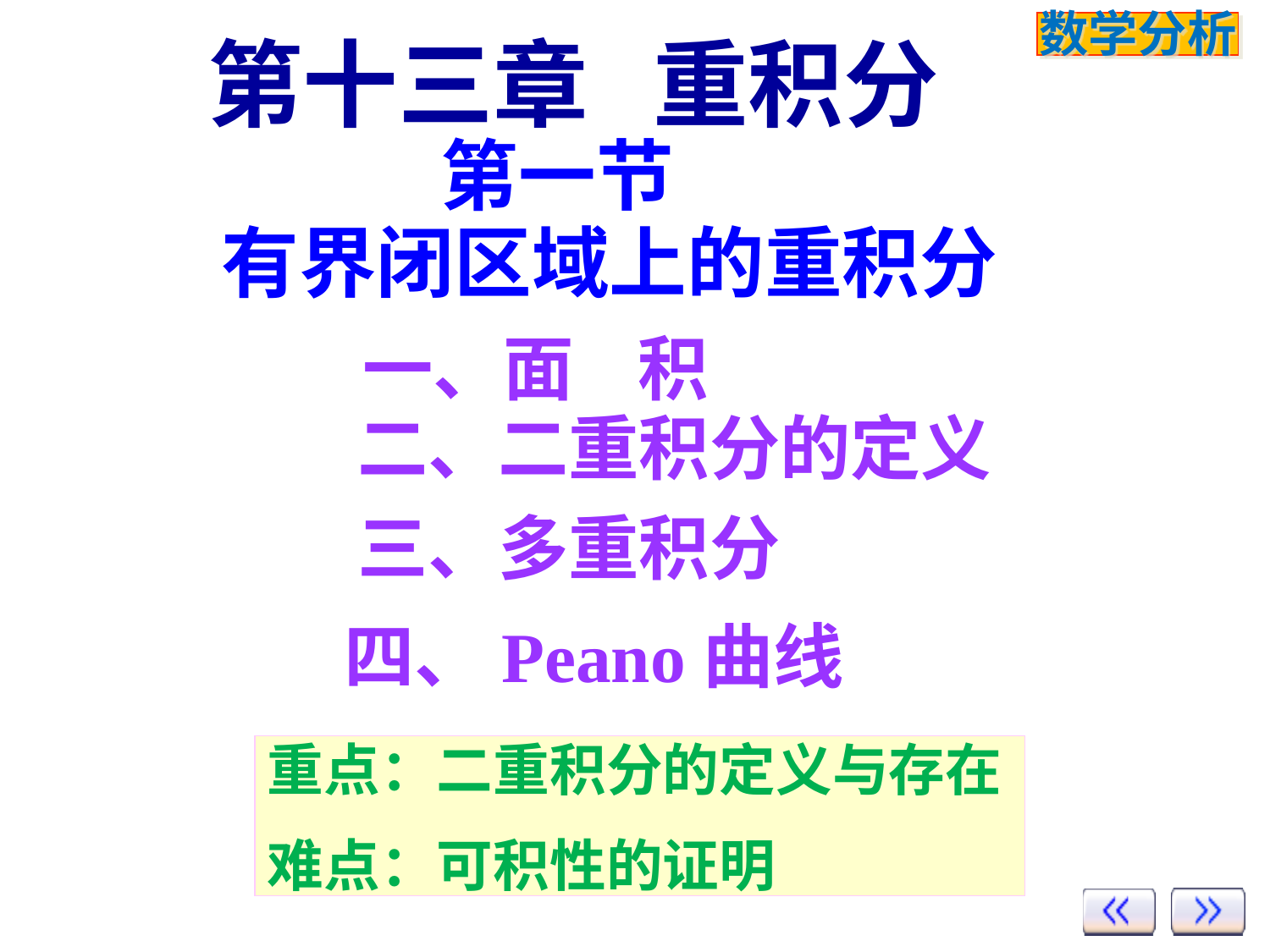

第十三章   重积分
第一节
有界闭区域上的重积分
一、面    积
二、二重积分的定义
三、多重积分
四、Peano曲线
重点：二重积分的定义与存在
难点：可积性的证明